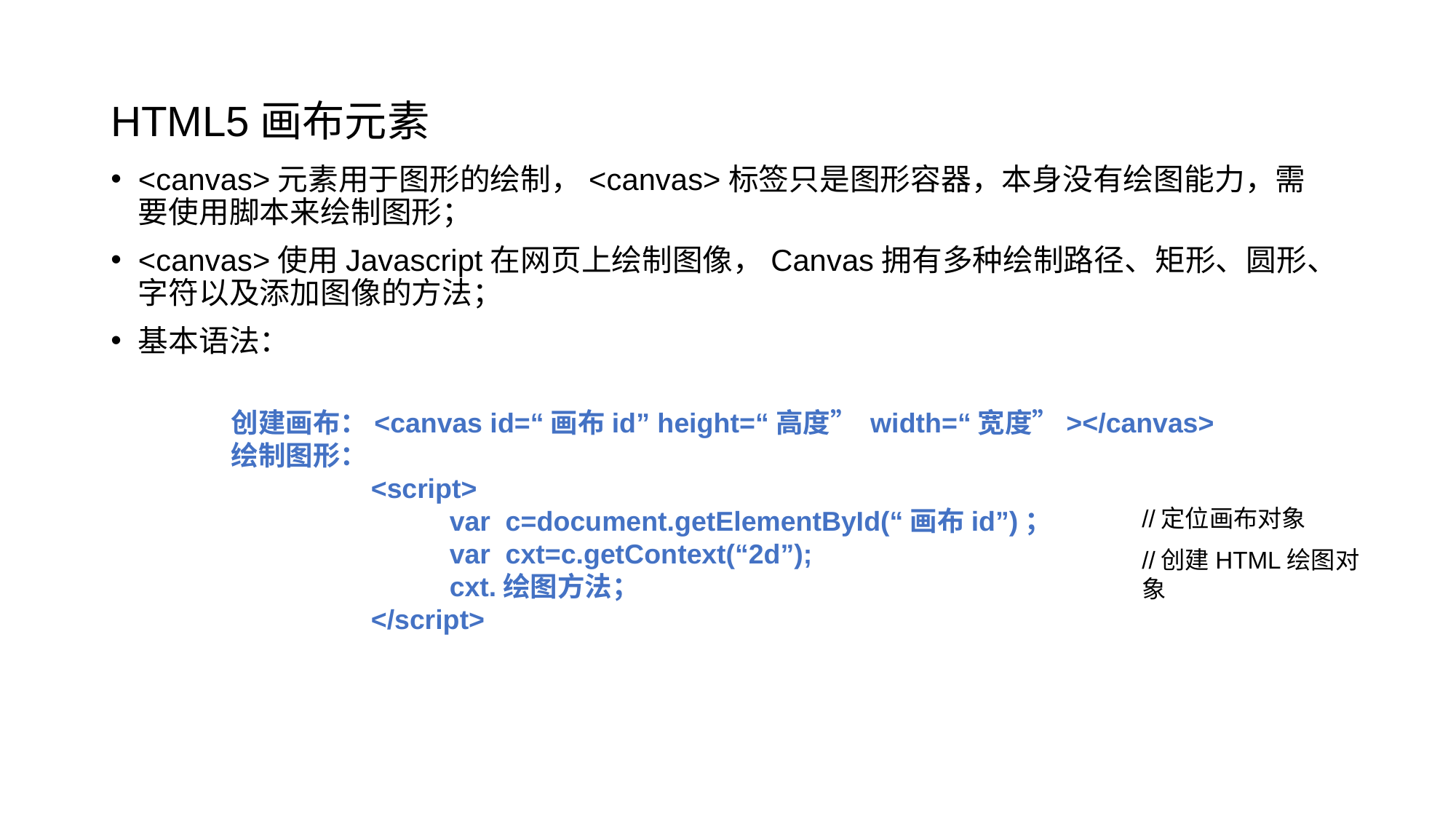

# HTML5画布元素
<canvas>元素用于图形的绘制，<canvas>标签只是图形容器，本身没有绘图能力，需要使用脚本来绘制图形；
<canvas>使用Javascript在网页上绘制图像，Canvas拥有多种绘制路径、矩形、圆形、字符以及添加图像的方法；
基本语法：

创建画布：<canvas id=“画布id” height=“高度” width=“宽度”></canvas>
绘制图形：
	    <script>
		var  c=document.getElementById(“画布id”)；
		var  cxt=c.getContext(“2d”);
		cxt.绘图方法；
	    </script>
//定位画布对象
//创建HTML绘图对象